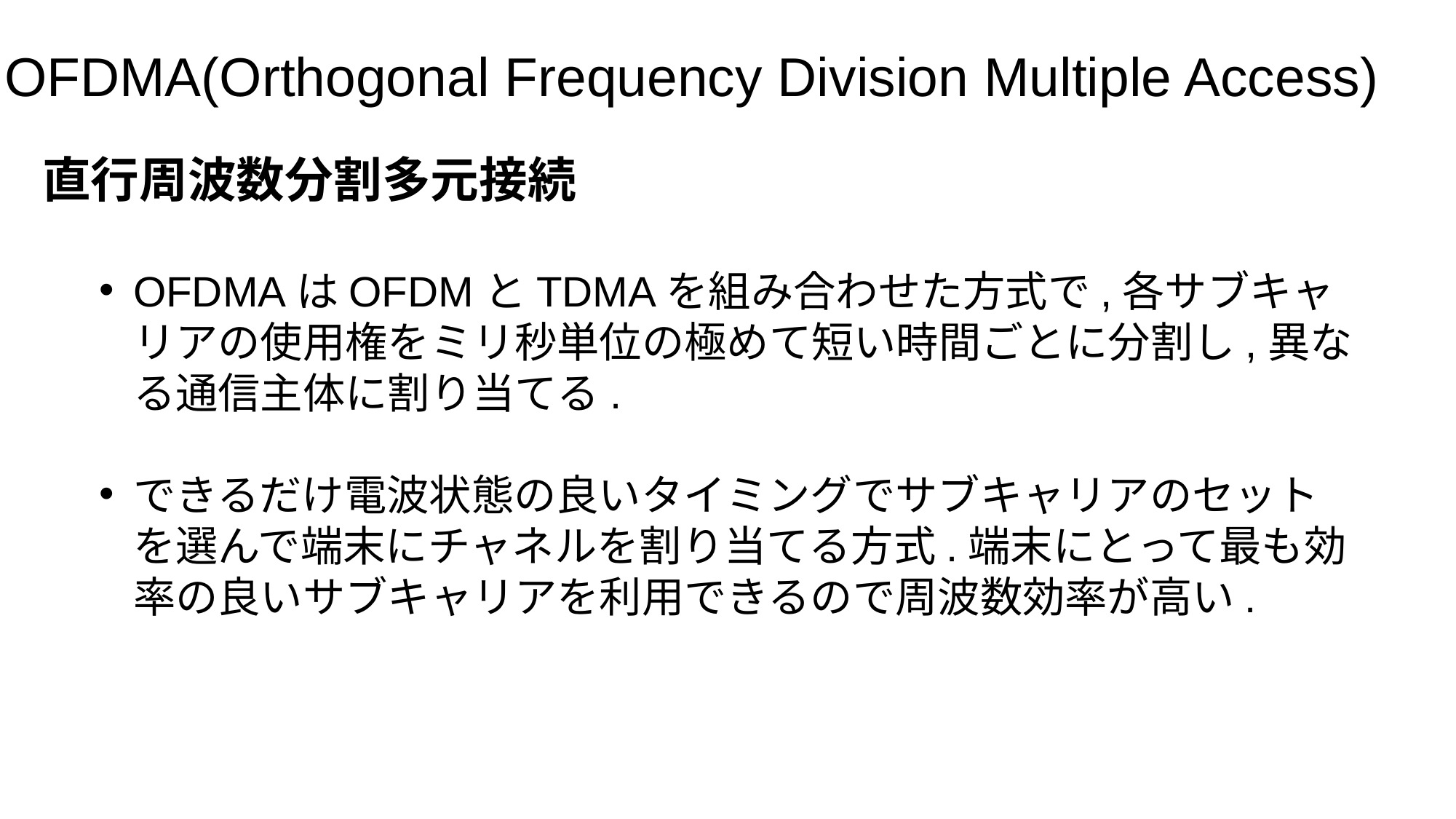

# OFDMA(Orthogonal Frequency Division Multiple Access)
直行周波数分割多元接続
OFDMAはOFDMとTDMAを組み合わせた方式で,各サブキャリアの使用権をミリ秒単位の極めて短い時間ごとに分割し,異なる通信主体に割り当てる.

できるだけ電波状態の良いタイミングでサブキャリアのセットを選んで端末にチャネルを割り当てる方式.端末にとって最も効率の良いサブキャリアを利用できるので周波数効率が高い.